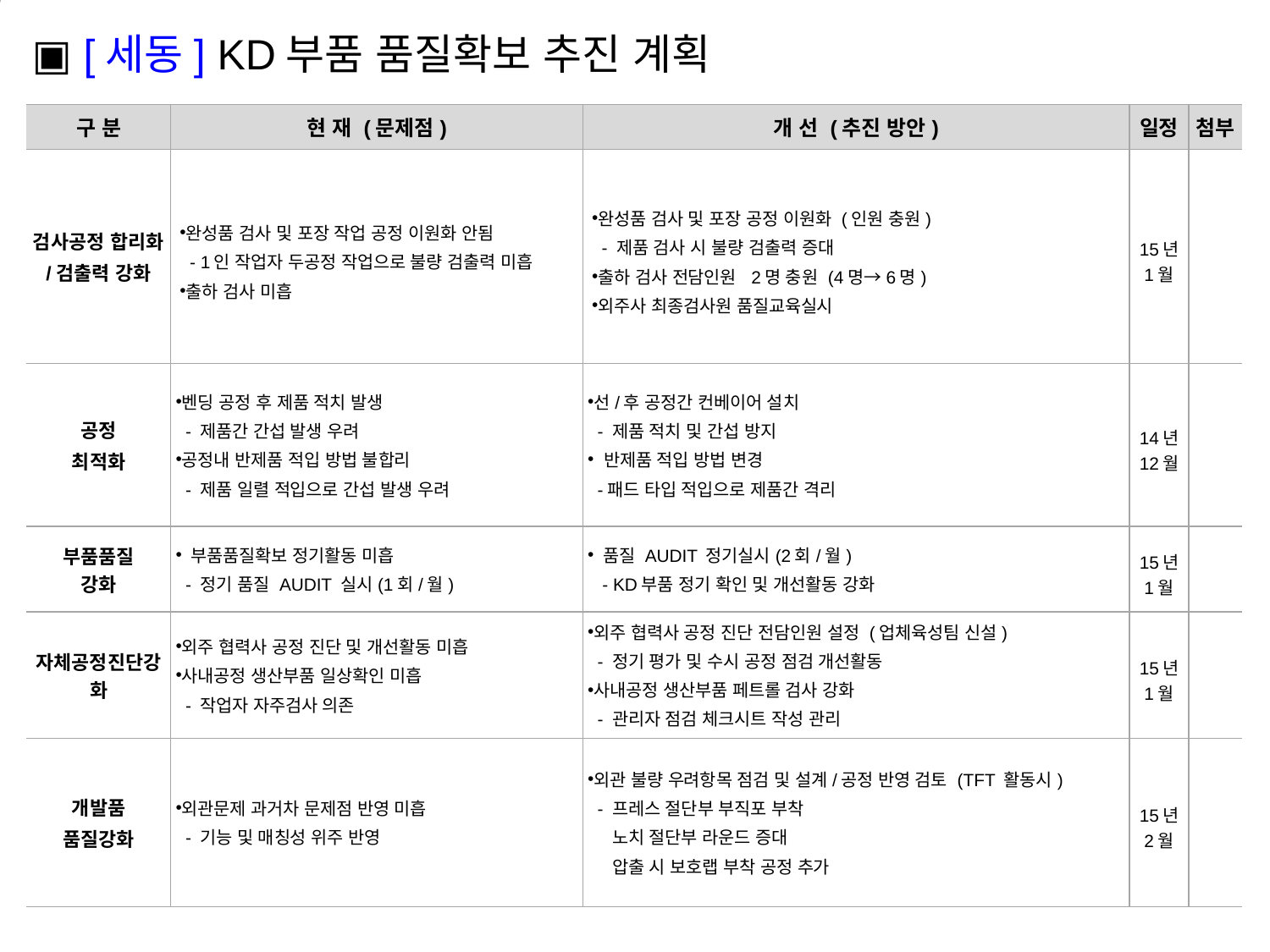

▣ [세동] KD부품 품질확보 추진 계획

| 구 분 | 현 재 (문제점) | 개 선 (추진 방안) | 일정 | 첨부 |
| --- | --- | --- | --- | --- |
| 검사공정 합리화 /검출력 강화 | 완성품 검사 및 포장 작업 공정 이원화 안됨 - 1인 작업자 두공정 작업으로 불량 검출력 미흡 출하 검사 미흡 | 완성품 검사 및 포장 공정 이원화 (인원 충원) - 제품 검사 시 불량 검출력 증대 출하 검사 전담인원 2명 충원 (4명→6명) 외주사 최종검사원 품질교육실시 | 15년 1월 |  |
| 공정 최적화 | 벤딩 공정 후 제품 적치 발생 - 제품간 간섭 발생 우려 공정내 반제품 적입 방법 불합리 - 제품 일렬 적입으로 간섭 발생 우려 | 선/후 공정간 컨베이어 설치 - 제품 적치 및 간섭 방지 반제품 적입 방법 변경 -패드 타입 적입으로 제품간 격리 | 14년 12월 |  |
| 부품품질 강화 | 부품품질확보 정기활동 미흡 - 정기 품질 AUDIT 실시(1회/월) | 품질 AUDIT 정기실시(2회/월) - KD부품 정기 확인 및 개선활동 강화 | 15년 1월 |  |
| 자체공정진단강화 | 외주 협력사 공정 진단 및 개선활동 미흡 사내공정 생산부품 일상확인 미흡 - 작업자 자주검사 의존 | 외주 협력사 공정 진단 전담인원 설정 (업체육성팀 신설) - 정기 평가 및 수시 공정 점검 개선활동 사내공정 생산부품 페트롤 검사 강화 - 관리자 점검 체크시트 작성 관리 | 15년 1월 |  |
| 개발품 품질강화 | 외관문제 과거차 문제점 반영 미흡 - 기능 및 매칭성 위주 반영 | 외관 불량 우려항목 점검 및 설계/공정 반영 검토 (TFT 활동시) - 프레스 절단부 부직포 부착 노치 절단부 라운드 증대 압출 시 보호랩 부착 공정 추가 | 15년 2월 |  |